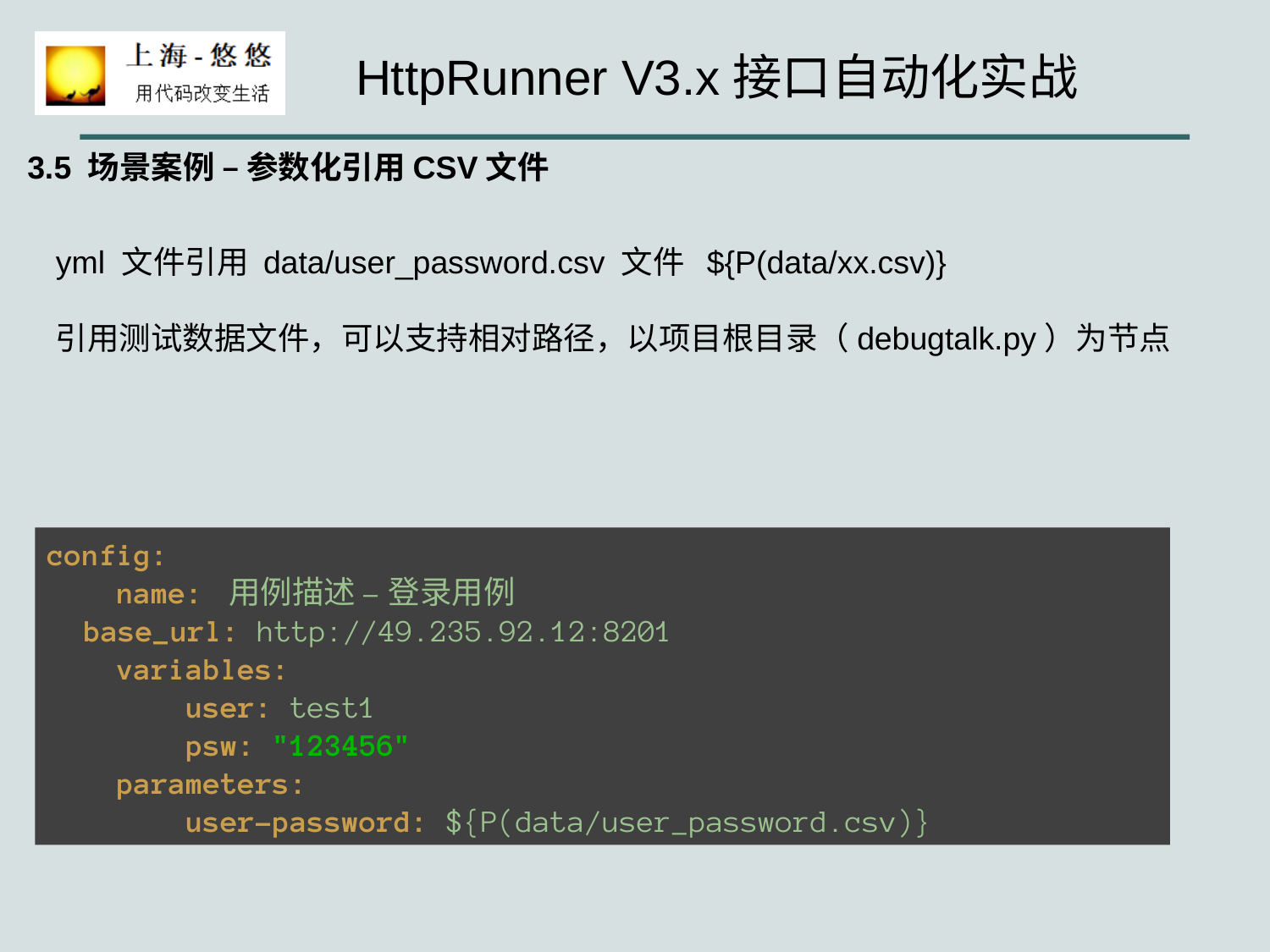

3.5 场景案例 – 参数化引用CSV文件
yml 文件引用 data/user_password.csv 文件  ${P(data/xx.csv)}

引用测试数据文件，可以支持相对路径，以项目根目录（debugtalk.py）为节点
config:
    name: 用例描述-登录用例
    base_url: http://49.235.92.12:8201
    variables:
        user: test1
        psw: "123456"
    parameters:
        user-password: ${P(data/user_password.csv)}